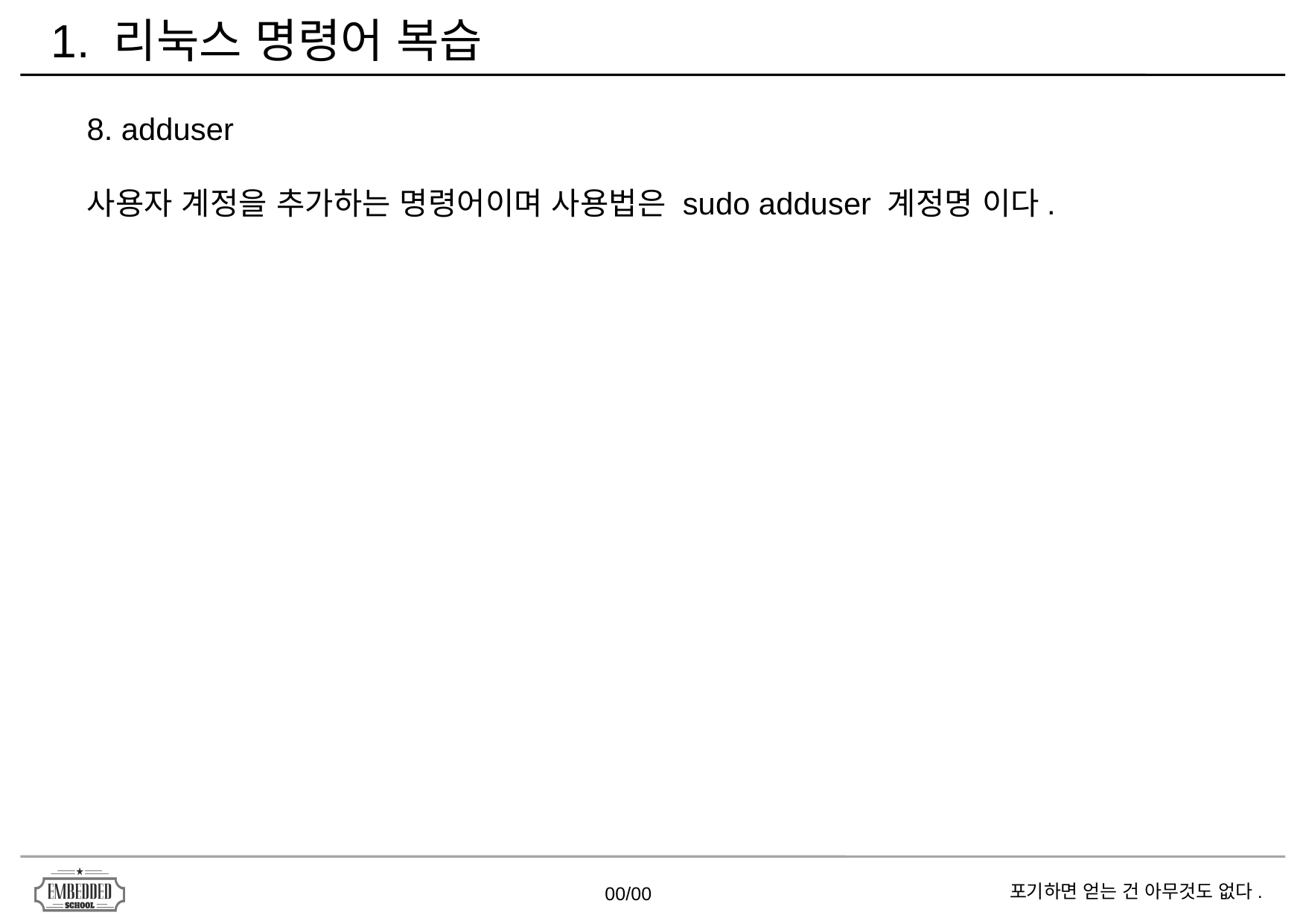

1. 리눅스 명령어 복습
8. adduser

사용자 계정을 추가하는 명령어이며 사용법은 sudo adduser 계정명 이다.

00/00